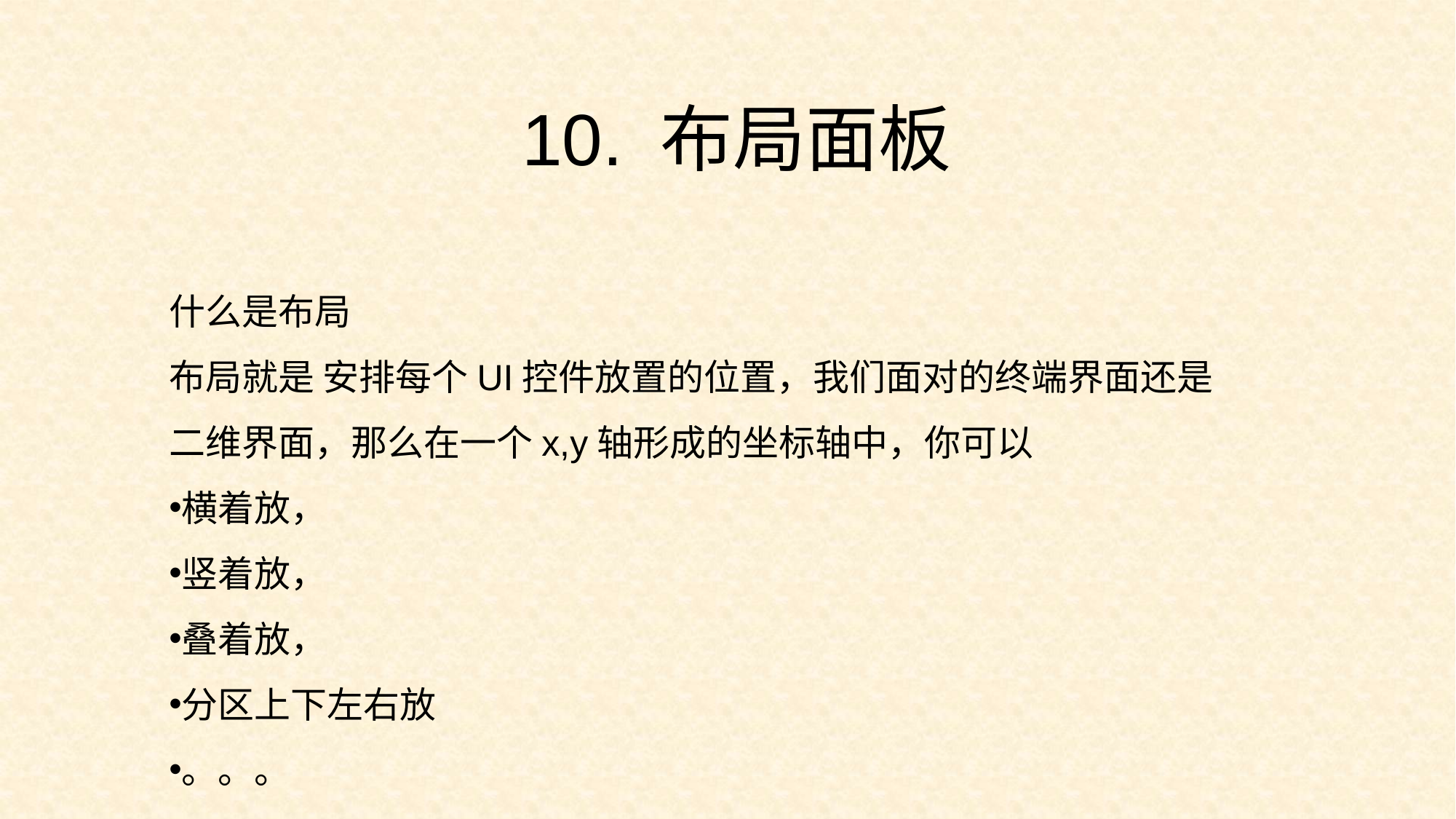

10. 布局面板
什么是布局
布局就是 安排每个UI控件放置的位置，我们面对的终端界面还是二维界面，那么在一个x,y轴形成的坐标轴中，你可以
横着放，
竖着放，
叠着放，
分区上下左右放
。。。